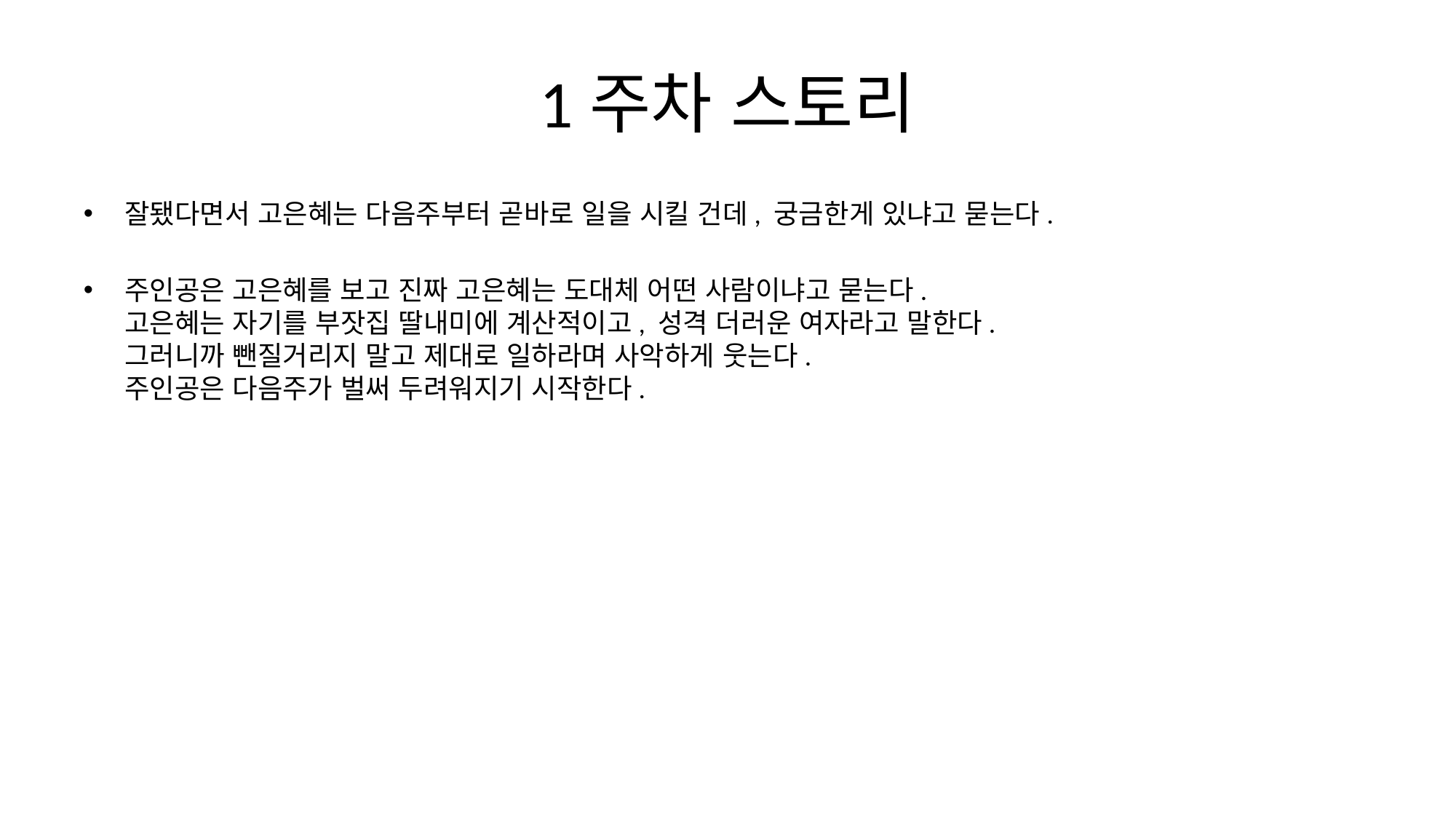

# 1주차 스토리
잘됐다면서 고은혜는 다음주부터 곧바로 일을 시킬 건데, 궁금한게 있냐고 묻는다.

주인공은 고은혜를 보고 진짜 고은혜는 도대체 어떤 사람이냐고 묻는다.
고은혜는 자기를 부잣집 딸내미에 계산적이고, 성격 더러운 여자라고 말한다.
그러니까 뺀질거리지 말고 제대로 일하라며 사악하게 웃는다.
주인공은 다음주가 벌써 두려워지기 시작한다.